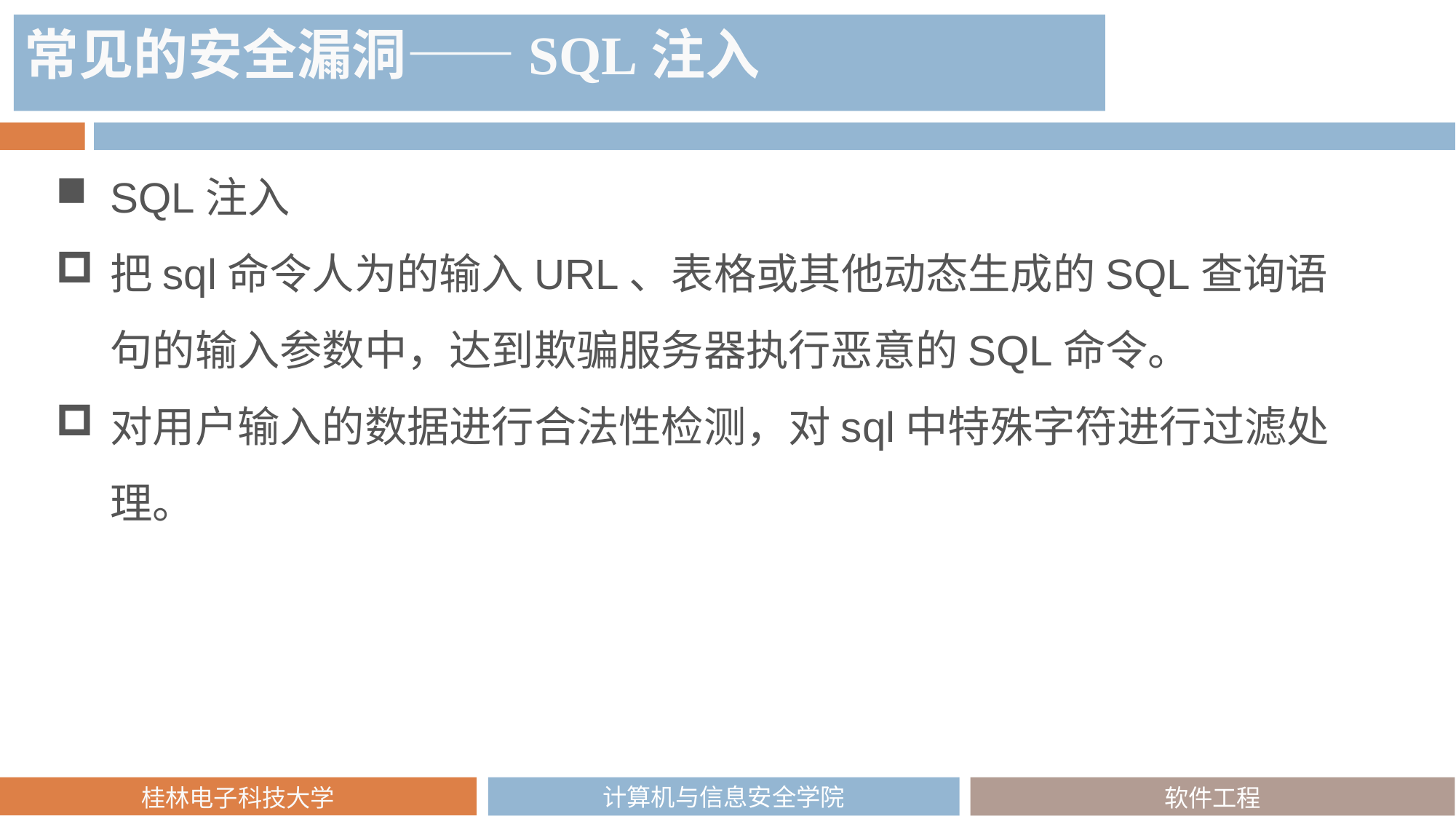

常见的安全漏洞——SQL注入
SQL注入
把sql命令人为的输入URL、表格或其他动态生成的SQL查询语句的输入参数中，达到欺骗服务器执行恶意的SQL命令。
对用户输入的数据进行合法性检测，对sql中特殊字符进行过滤处理。